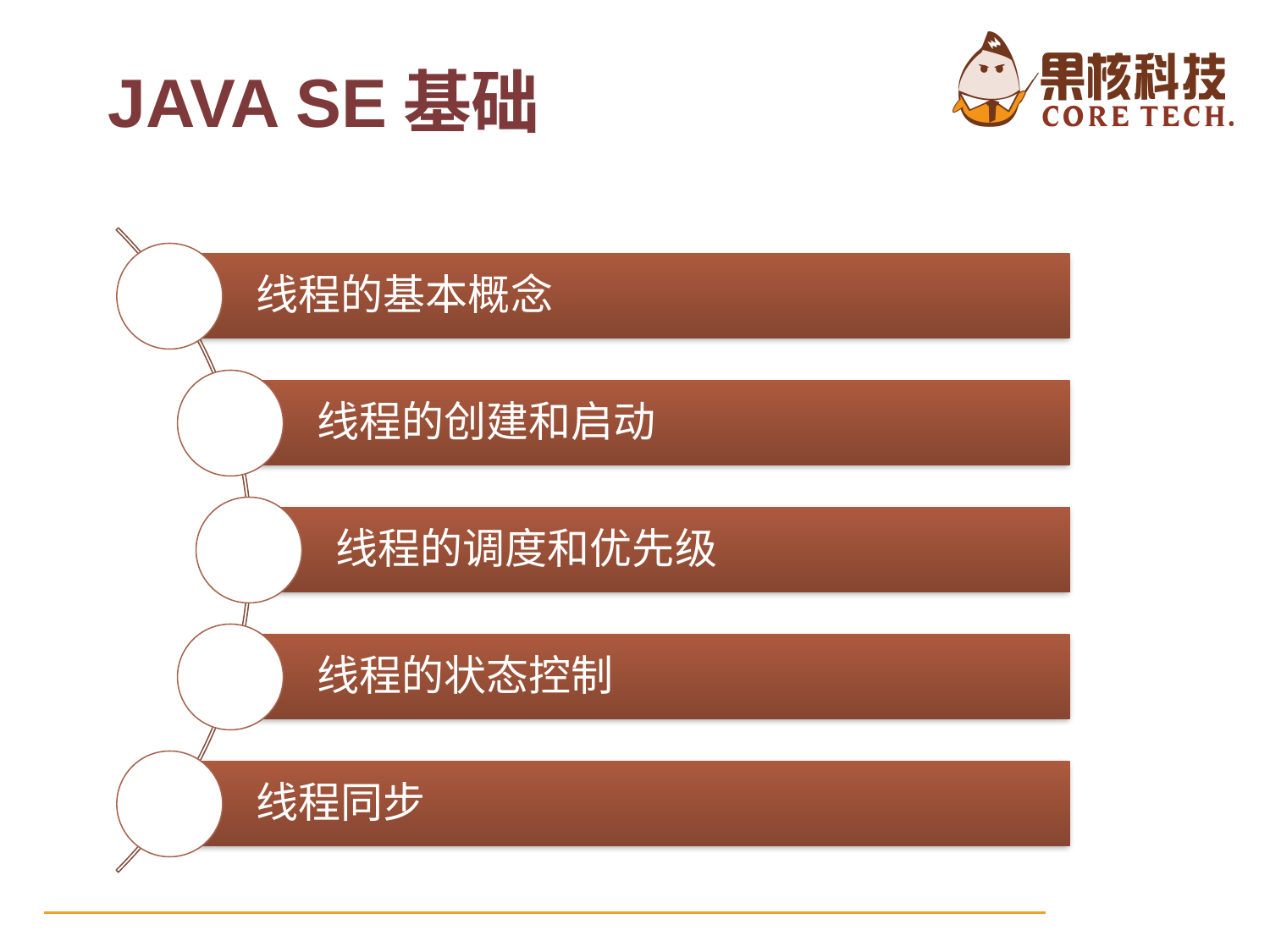

JAVA SE基础
 线程的基本概念
 线程的创建和启动
 线程的调度和优先级
 线程的状态控制
 线程同步